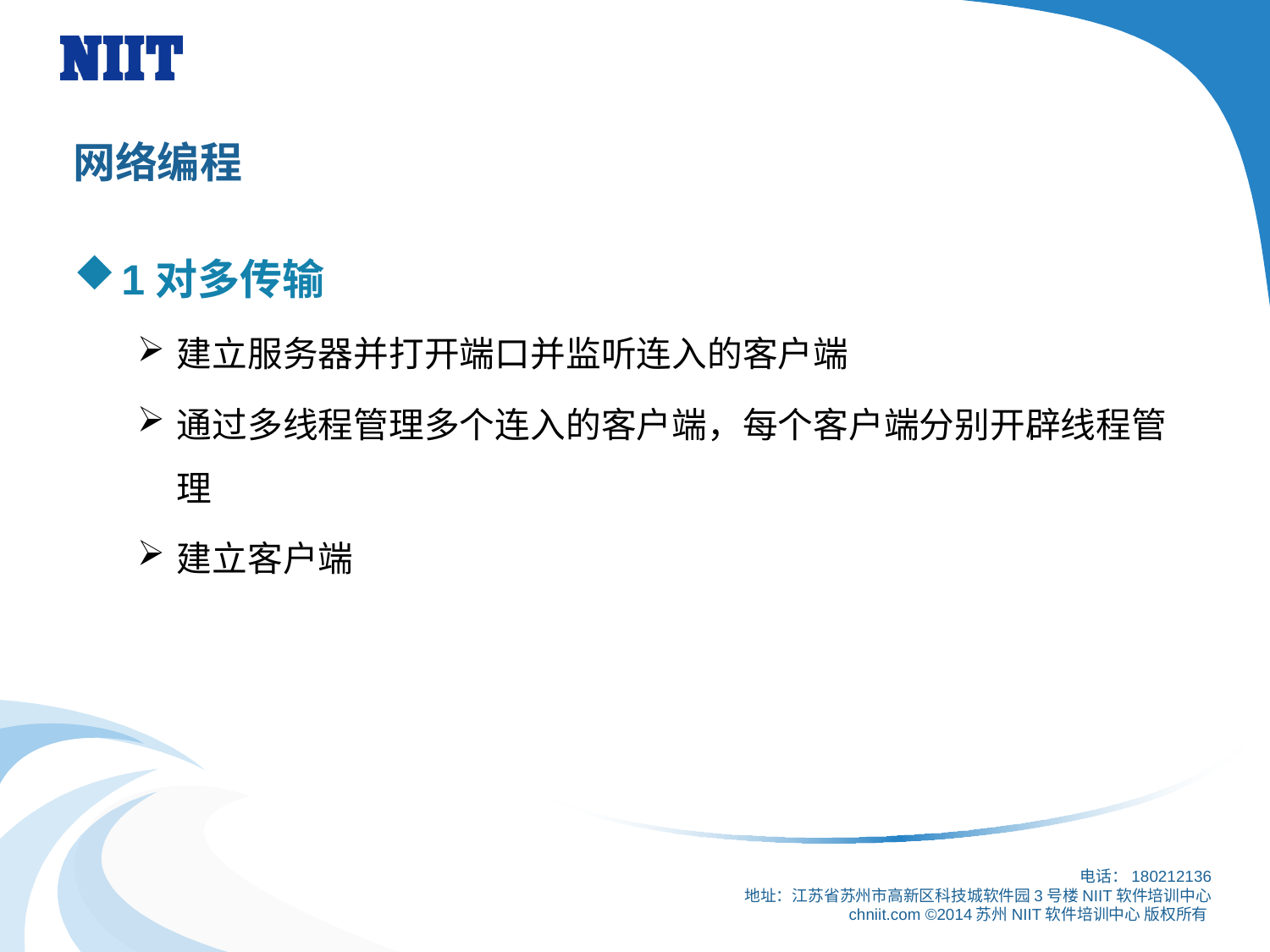

# 网络编程
1对多传输
建立服务器并打开端口并监听连入的客户端
通过多线程管理多个连入的客户端，每个客户端分别开辟线程管理
建立客户端